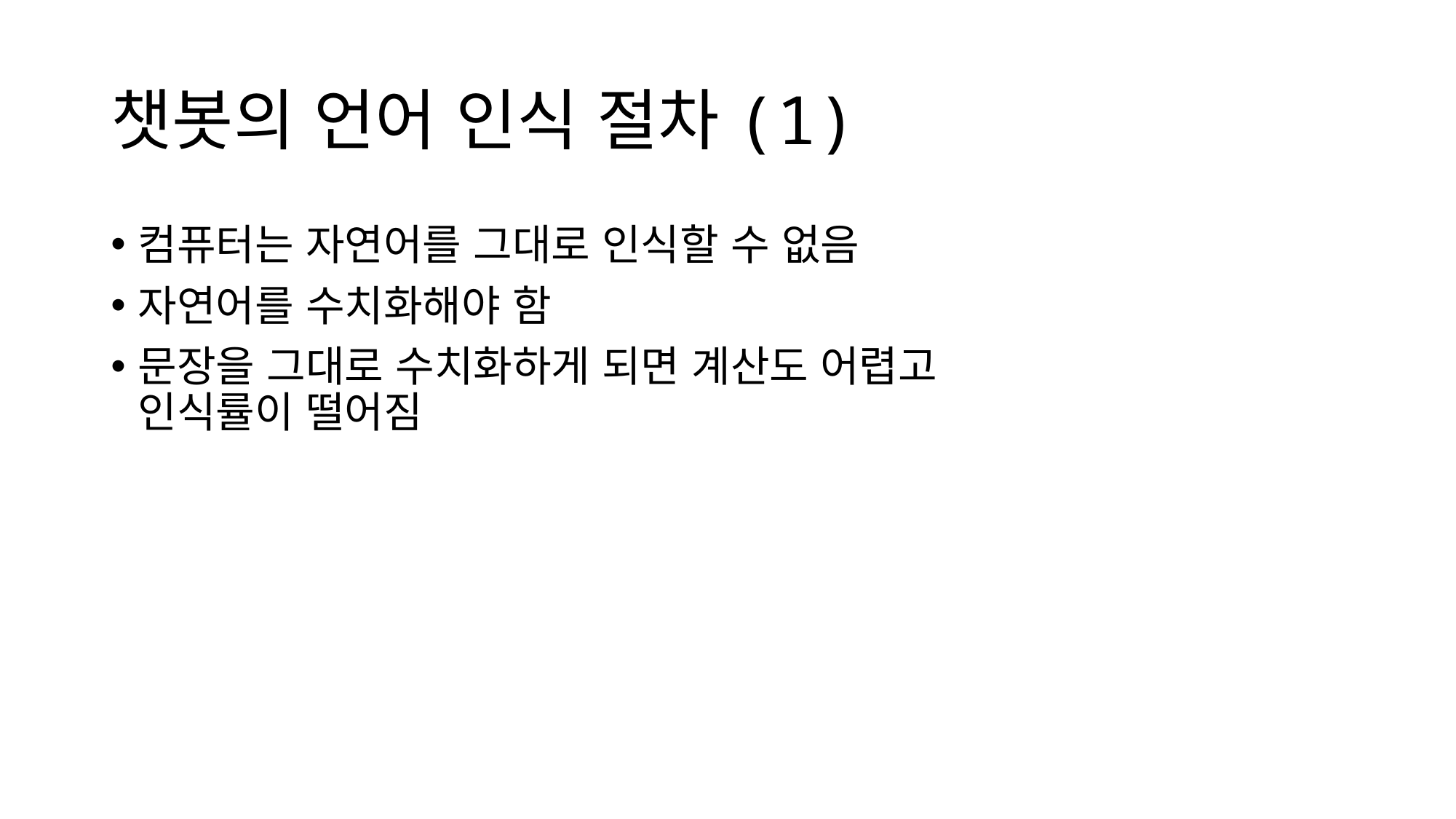

# 챗봇의 언어 인식 절차(1)
컴퓨터는 자연어를 그대로 인식할 수 없음
자연어를 수치화해야 함
문장을 그대로 수치화하게 되면 계산도 어렵고
인식률이 떨어짐